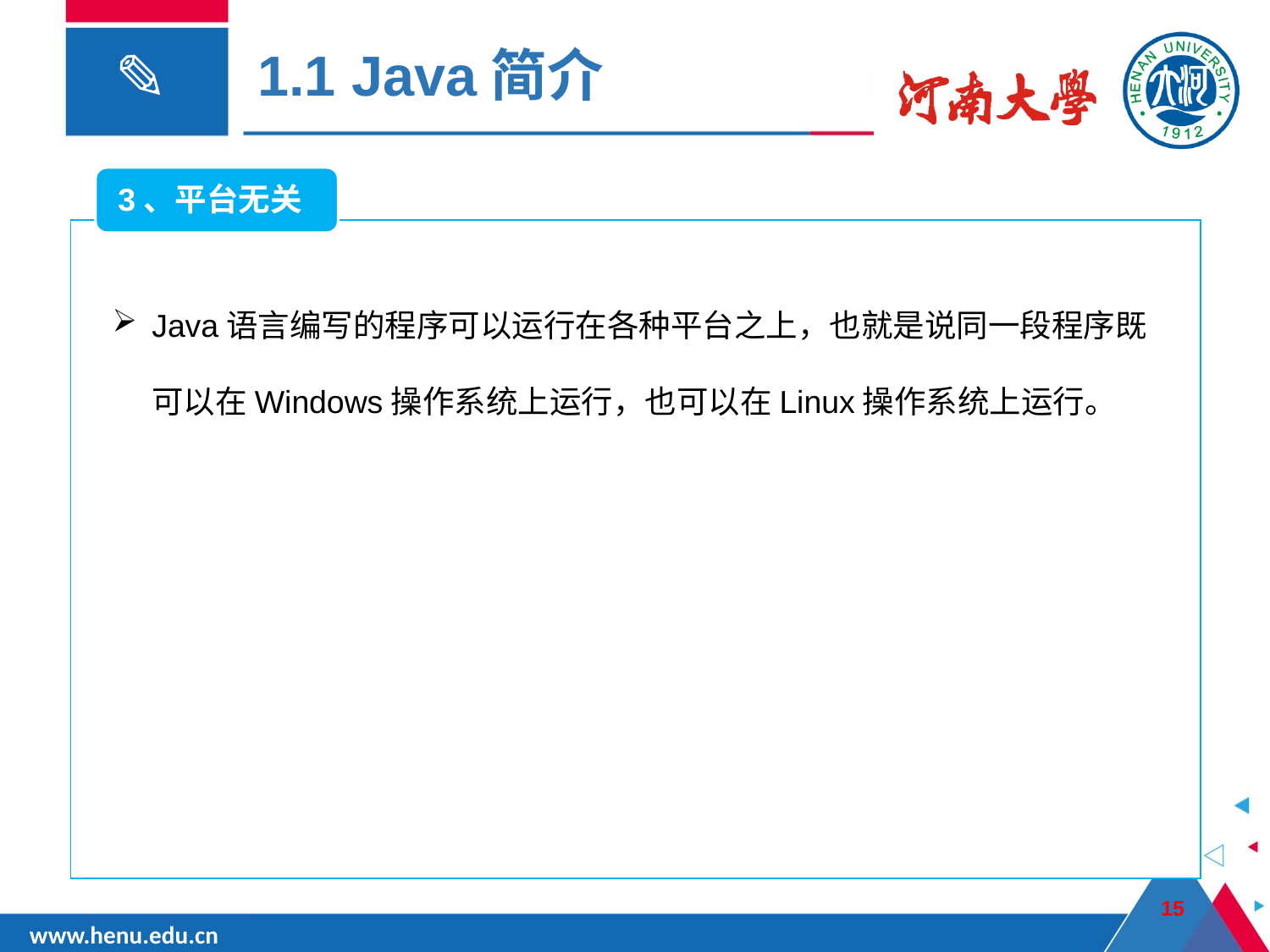

1.1 Java简介

3、平台无关

Java语言编写的程序可以运行在各种平台之上，也就是说同一段程序既可以在Windows操作系统上运行，也可以在Linux操作系统上运行。

15